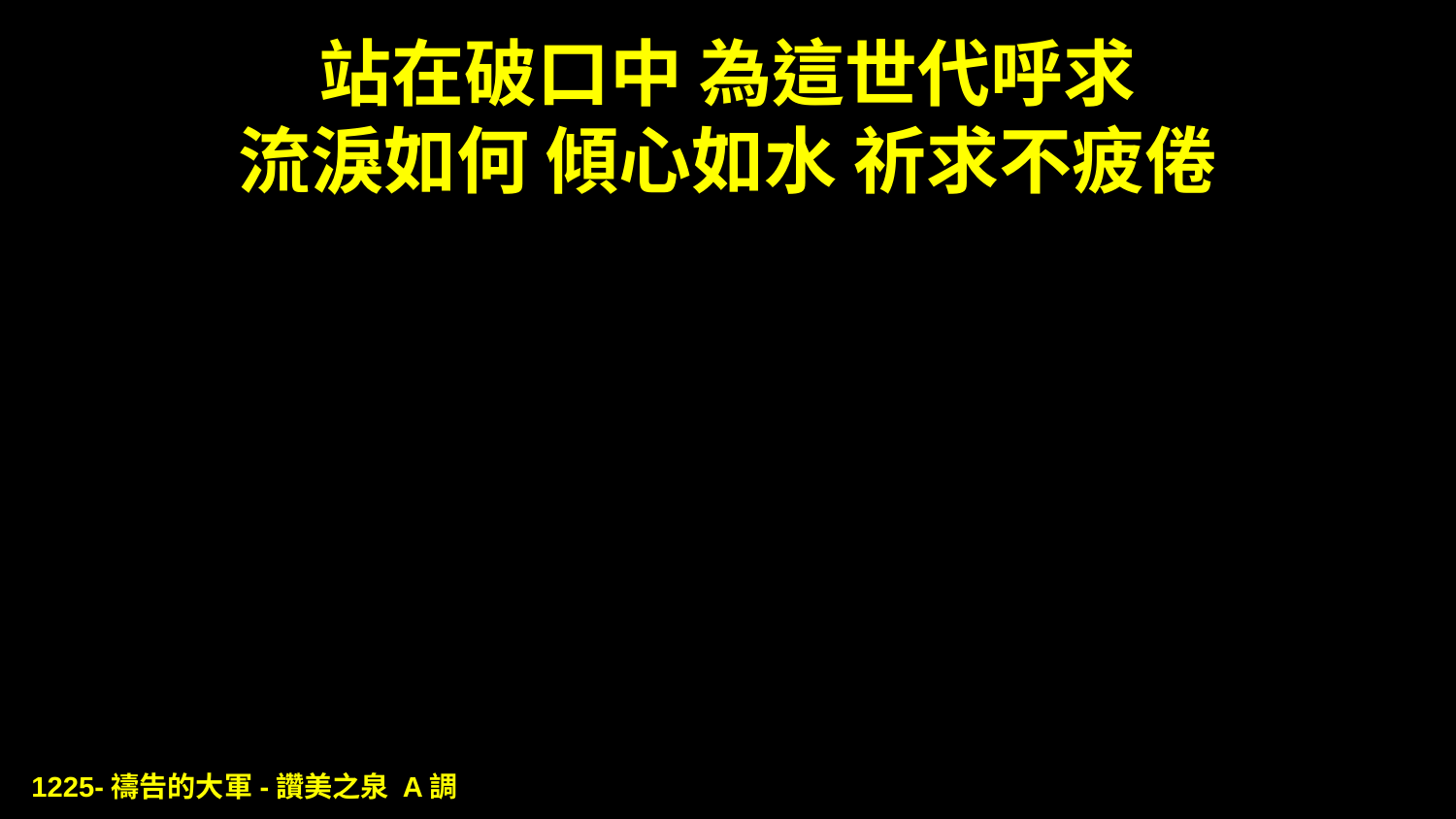

# 站在破口中 為這世代呼求 流淚如何 傾心如水 祈求不疲倦
1225-禱告的大軍-讚美之泉 A調